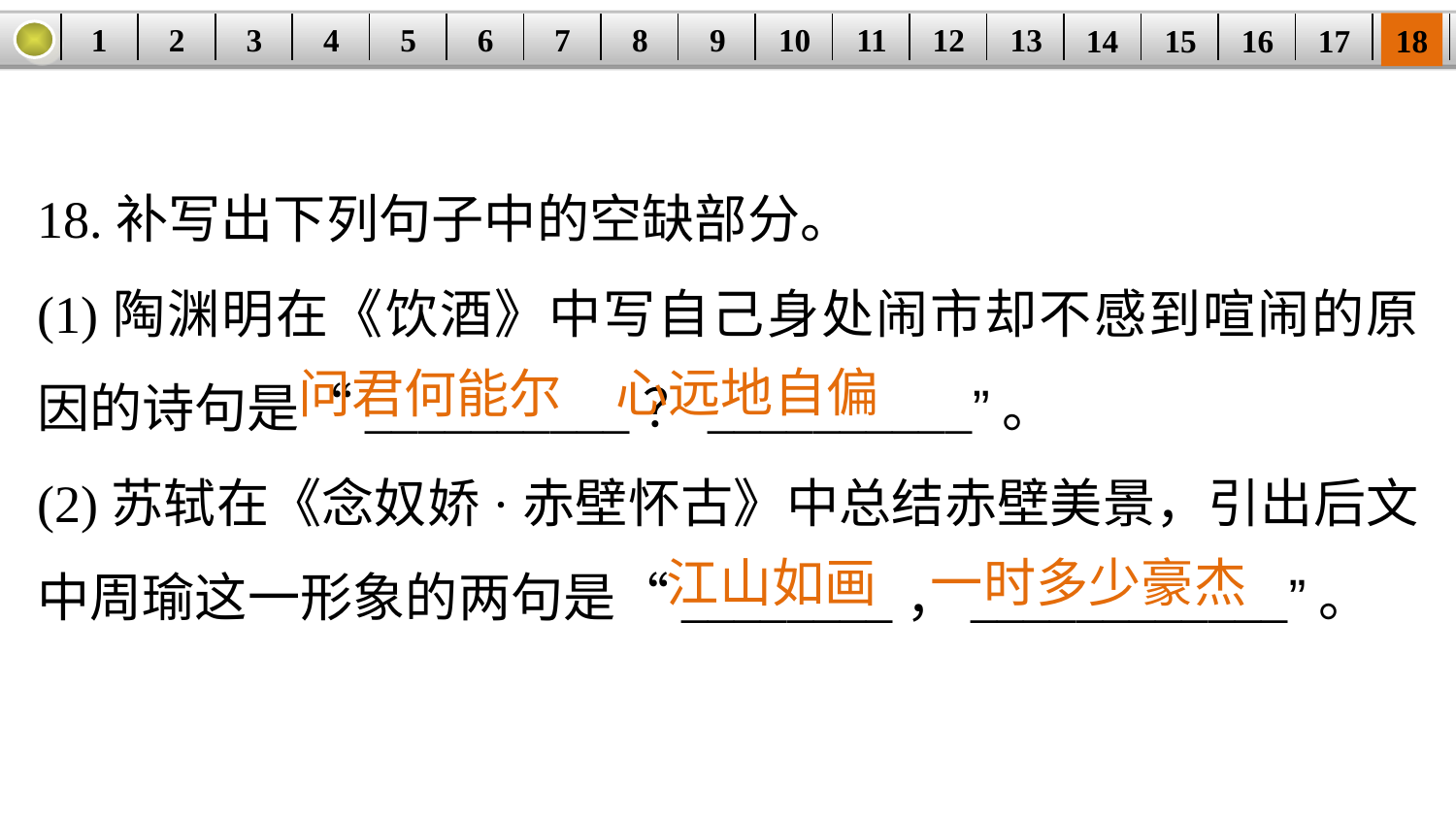

1
2
3
4
5
6
7
8
9
10
11
12
13
14
15
16
17
18
|  |  |  |  |  |  |  |  |  |  |  |  |  |  |  |  |  |  |
| --- | --- | --- | --- | --- | --- | --- | --- | --- | --- | --- | --- | --- | --- | --- | --- | --- | --- |

18.补写出下列句子中的空缺部分。
(1)陶渊明在《饮酒》中写自己身处闹市却不感到喧闹的原因的诗句是“__________？__________”。
(2)苏轼在《念奴娇·赤壁怀古》中总结赤壁美景，引出后文中周瑜这一形象的两句是“________，____________”。
心远地自偏
问君何能尔
江山如画
一时多少豪杰